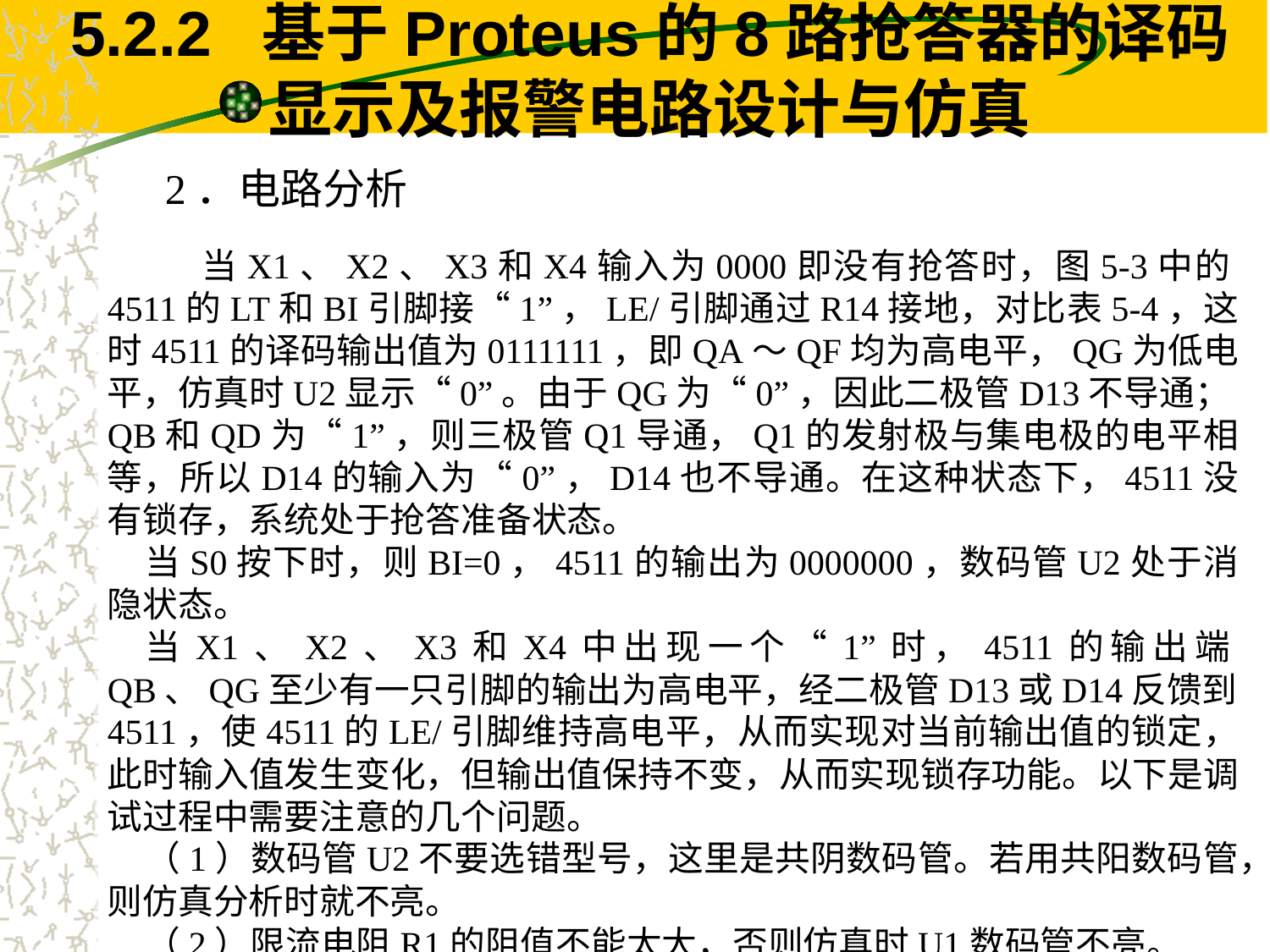

# 5.2.2  基于Proteus的8路抢答器的译码显示及报警电路设计与仿真
2．电路分析
     当X1、X2、X3和X4输入为0000即没有抢答时，图5-3中的4511的LT和BI引脚接“1”，LE/引脚通过R14接地，对比表5-4，这时4511的译码输出值为0111111，即QA～QF均为高电平，QG为低电平，仿真时U2显示“0”。由于QG为“0”，因此二极管D13不导通；QB和QD为“1”，则三极管Q1导通，Q1的发射极与集电极的电平相等，所以D14的输入为“0”，D14也不导通。在这种状态下，4511没有锁存，系统处于抢答准备状态。
当S0按下时，则BI=0，4511的输出为0000000，数码管U2处于消隐状态。
当X1、X2、X3和X4中出现一个“1”时，4511的输出端QB、QG至少有一只引脚的输出为高电平，经二极管D13或D14反馈到4511，使4511的LE/引脚维持高电平，从而实现对当前输出值的锁定，此时输入值发生变化，但输出值保持不变，从而实现锁存功能。以下是调试过程中需要注意的几个问题。
（1）数码管U2不要选错型号，这里是共阴数码管。若用共阳数码管，则仿真分析时就不亮。
（2）限流电阻R1的阻值不能太大，否则仿真时U1数码管不亮。